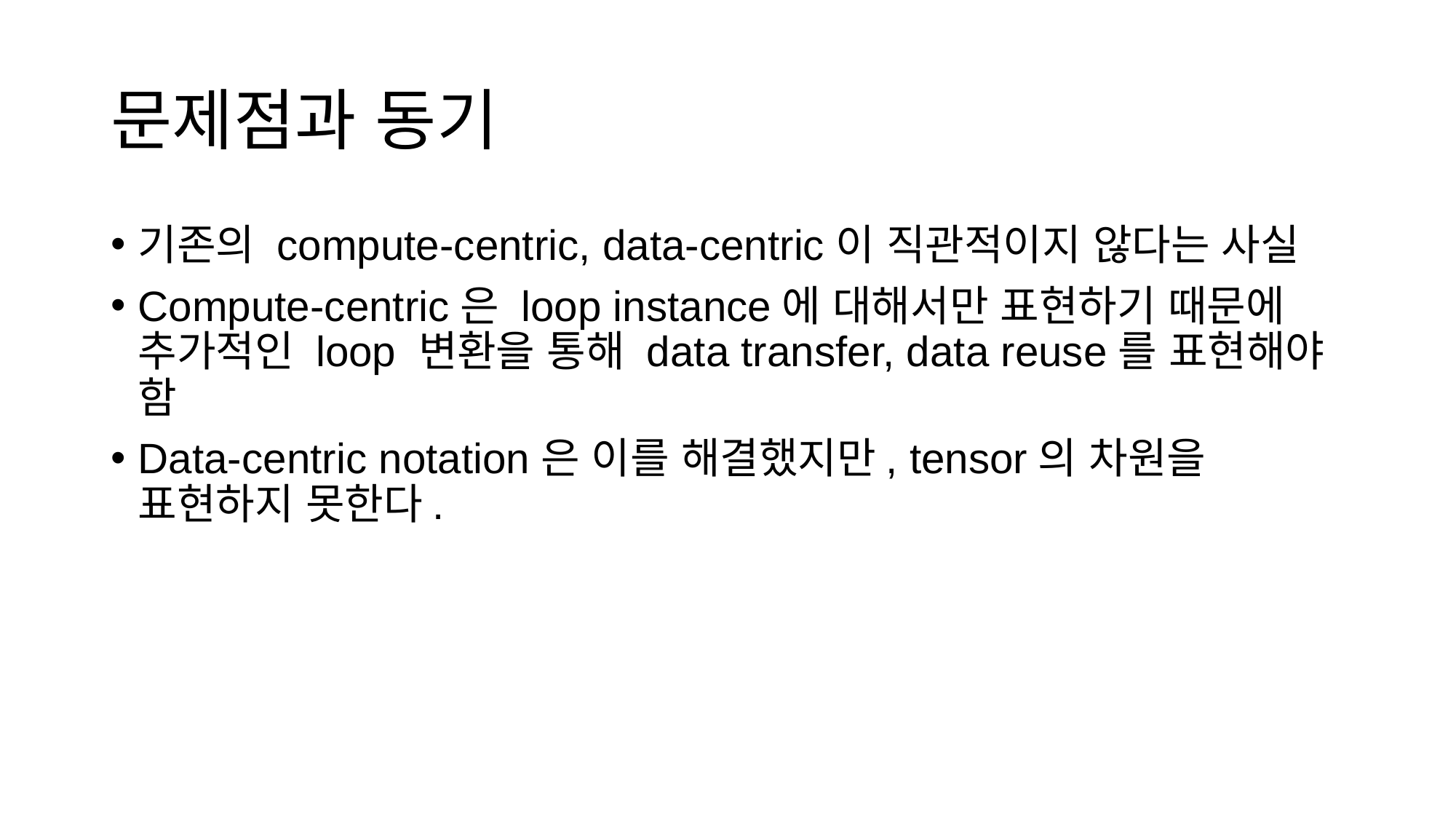

# 문제점과 동기
기존의 compute-centric, data-centric이 직관적이지 않다는 사실
Compute-centric은 loop instance에 대해서만 표현하기 때문에 추가적인 loop 변환을 통해 data transfer, data reuse를 표현해야 함
Data-centric notation은 이를 해결했지만, tensor의 차원을 표현하지 못한다.